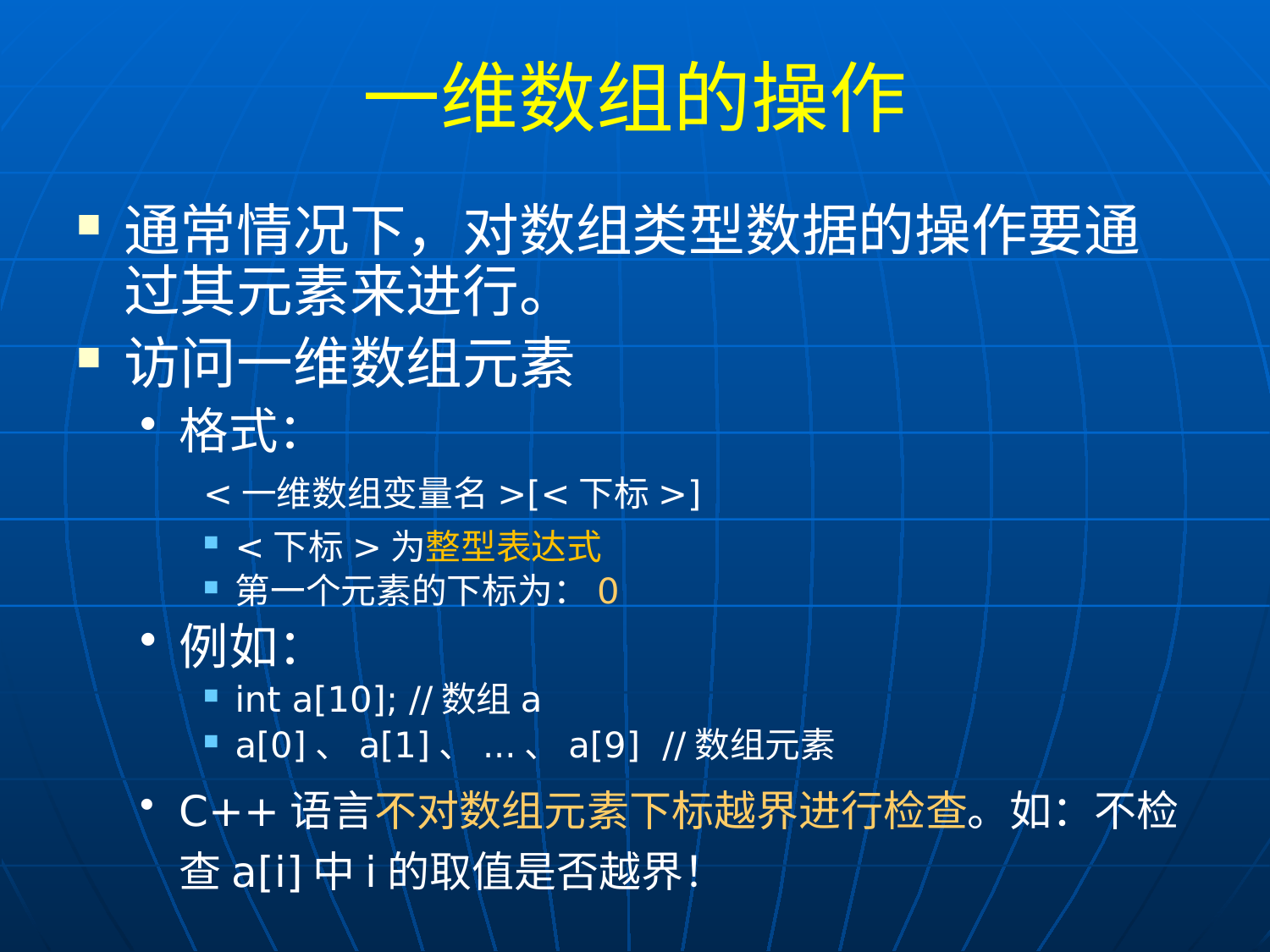

# 一维数组的操作
通常情况下，对数组类型数据的操作要通过其元素来进行。
访问一维数组元素
格式：
<一维数组变量名>[<下标>]
<下标>为整型表达式
第一个元素的下标为：0
例如：
int a[10]; //数组a
a[0]、a[1]、...、a[9]  //数组元素
C++语言不对数组元素下标越界进行检查。如：不检查a[i]中i的取值是否越界！